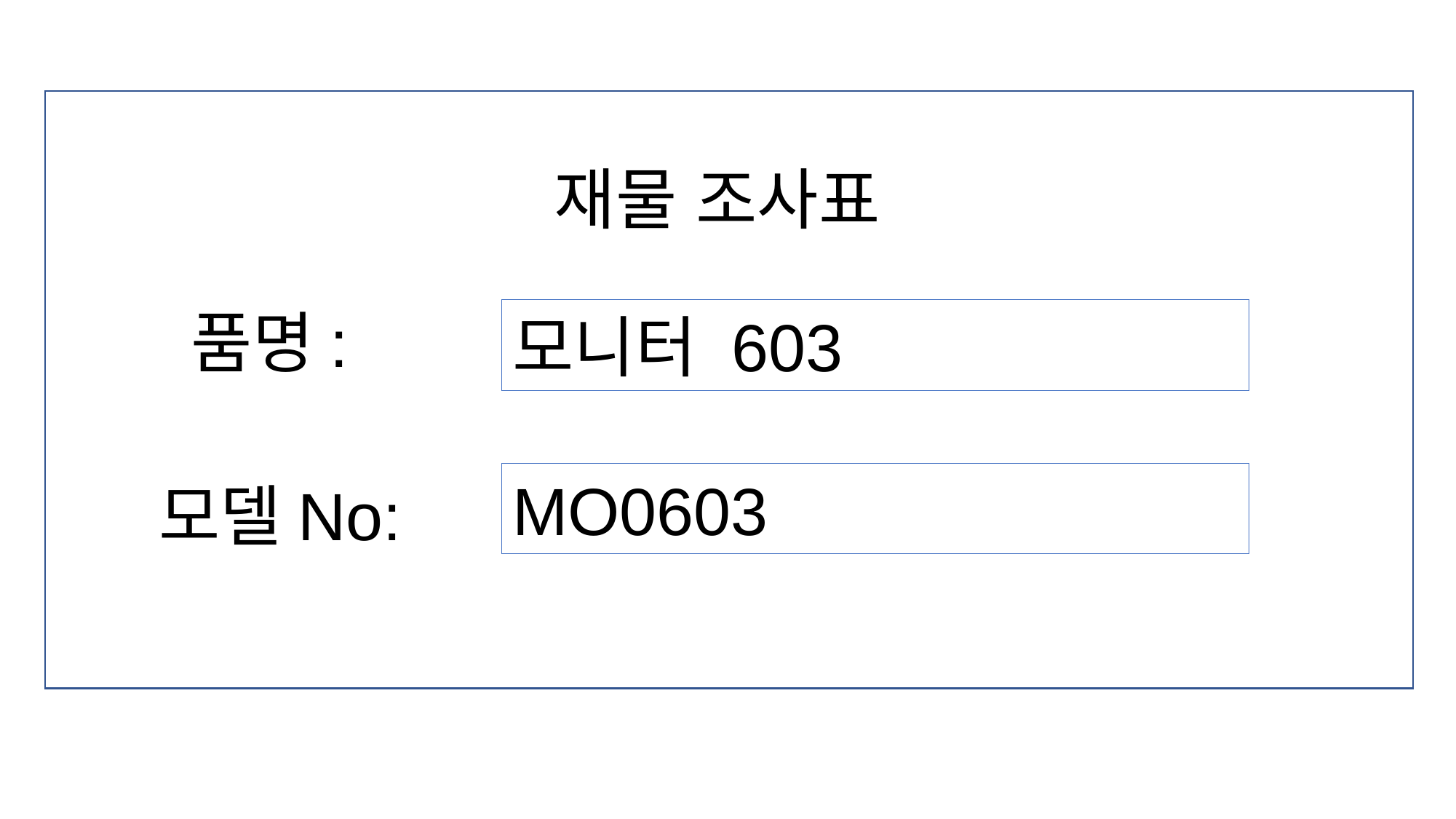

재물 조사표
품명:
모니터 603
MO0603
모델No: